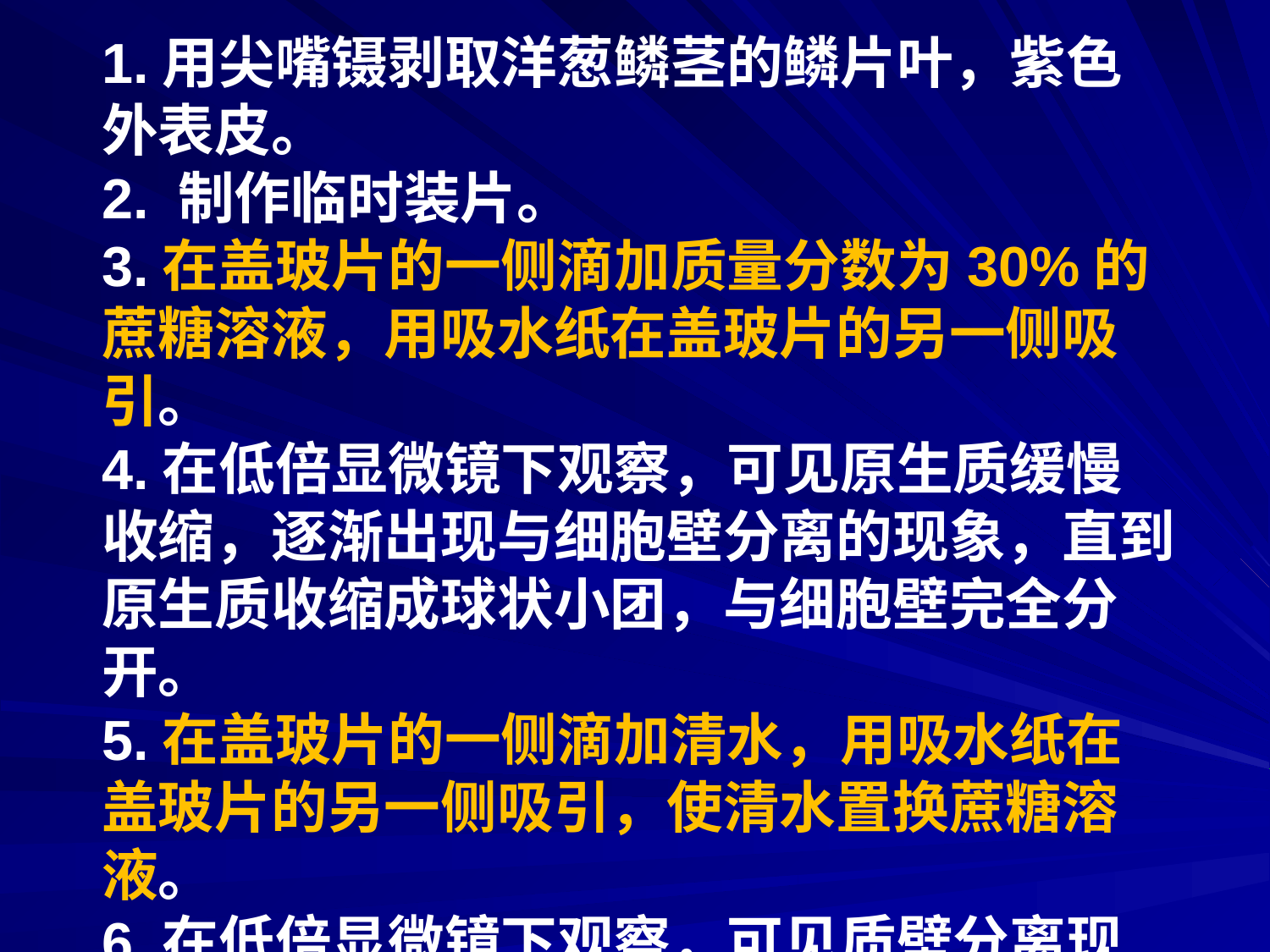

1.用尖嘴镊剥取洋葱鳞茎的鳞片叶，紫色外表皮。
2. 制作临时装片。
3.在盖玻片的一侧滴加质量分数为30%的蔗糖溶液，用吸水纸在盖玻片的另一侧吸引。
4.在低倍显微镜下观察，可见原生质缓慢收缩，逐渐出现与细胞壁分离的现象，直到原生质收缩成球状小团，与细胞壁完全分开。
5.在盖玻片的一侧滴加清水，用吸水纸在盖玻片的另一侧吸引，使清水置换蔗糖溶液。
6.在低倍显微镜下观察，可见质壁分离现象缓慢复原。